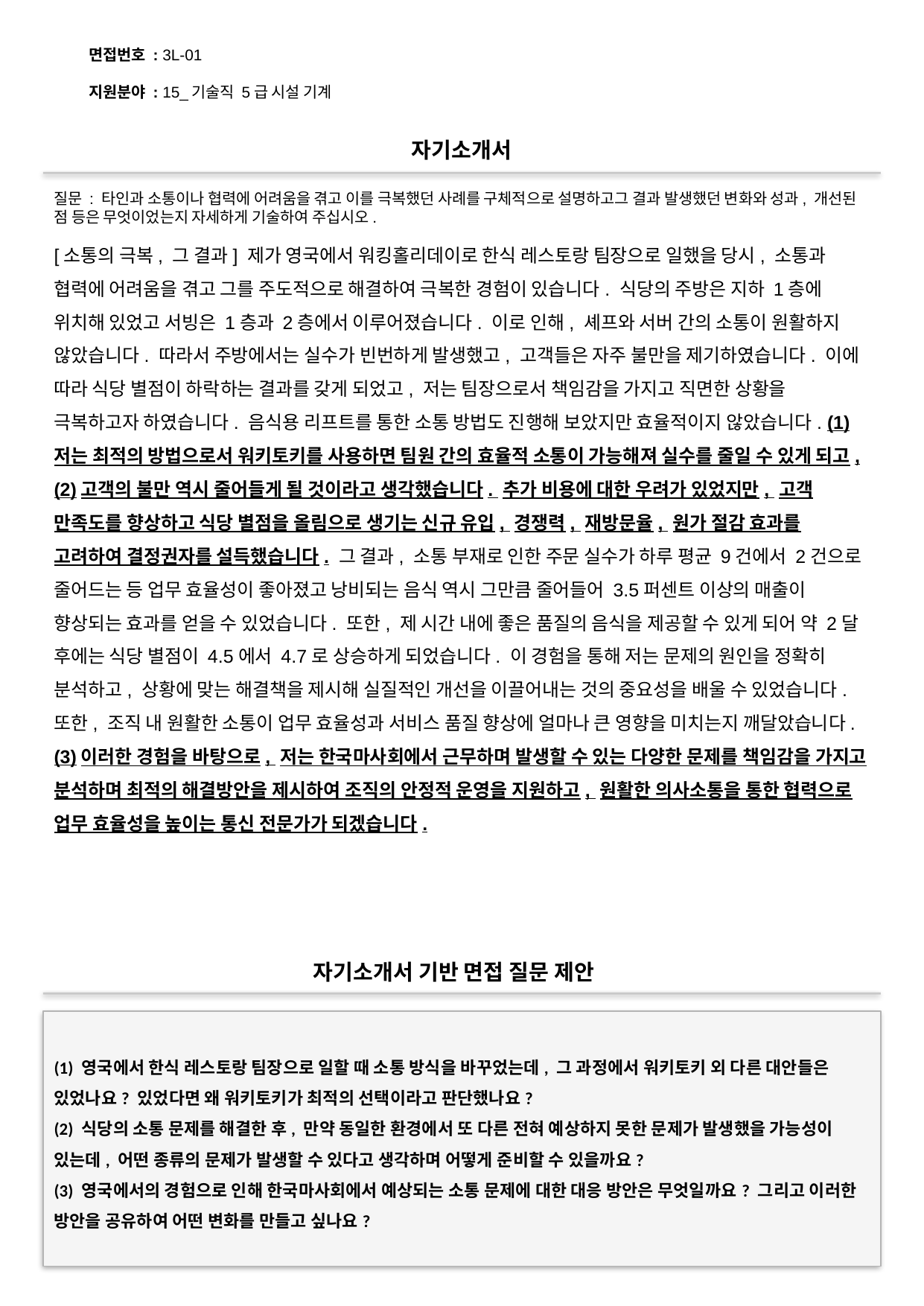

면접번호 : 3L-01

지원분야 : 15_기술직 5급 시설 기계
#

자기소개서

질문 : 타인과 소통이나 협력에 어려움을 겪고 이를 극복했던 사례를 구체적으로 설명하고그 결과 발생했던 변화와 성과, 개선된 점 등은 무엇이었는지 자세하게 기술하여 주십시오.

[소통의 극복, 그 결과] 제가 영국에서 워킹홀리데이로 한식 레스토랑 팀장으로 일했을 당시, 소통과 협력에 어려움을 겪고 그를 주도적으로 해결하여 극복한 경험이 있습니다. 식당의 주방은 지하 1층에 위치해 있었고 서빙은 1층과 2층에서 이루어졌습니다. 이로 인해, 셰프와 서버 간의 소통이 원활하지 않았습니다. 따라서 주방에서는 실수가 빈번하게 발생했고, 고객들은 자주 불만을 제기하였습니다. 이에 따라 식당 별점이 하락하는 결과를 갖게 되었고, 저는 팀장으로서 책임감을 가지고 직면한 상황을 극복하고자 하였습니다. 음식용 리프트를 통한 소통 방법도 진행해 보았지만 효율적이지 않았습니다. (1)저는 최적의 방법으로서 워키토키를 사용하면 팀원 간의 효율적 소통이 가능해져 실수를 줄일 수 있게 되고, (2)고객의 불만 역시 줄어들게 될 것이라고 생각했습니다. 추가 비용에 대한 우려가 있었지만, 고객 만족도를 향상하고 식당 별점을 올림으로 생기는 신규 유입, 경쟁력, 재방문율, 원가 절감 효과를 고려하여 결정권자를 설득했습니다. 그 결과, 소통 부재로 인한 주문 실수가 하루 평균 9건에서 2건으로 줄어드는 등 업무 효율성이 좋아졌고 낭비되는 음식 역시 그만큼 줄어들어 3.5퍼센트 이상의 매출이 향상되는 효과를 얻을 수 있었습니다. 또한, 제 시간 내에 좋은 품질의 음식을 제공할 수 있게 되어 약 2달 후에는 식당 별점이 4.5에서 4.7로 상승하게 되었습니다. 이 경험을 통해 저는 문제의 원인을 정확히 분석하고, 상황에 맞는 해결책을 제시해 실질적인 개선을 이끌어내는 것의 중요성을 배울 수 있었습니다. 또한, 조직 내 원활한 소통이 업무 효율성과 서비스 품질 향상에 얼마나 큰 영향을 미치는지 깨달았습니다. (3)이러한 경험을 바탕으로, 저는 한국마사회에서 근무하며 발생할 수 있는 다양한 문제를 책임감을 가지고 분석하며 최적의 해결방안을 제시하여 조직의 안정적 운영을 지원하고, 원활한 의사소통을 통한 협력으로 업무 효율성을 높이는 통신 전문가가 되겠습니다.

자기소개서 기반 면접 질문 제안

(1) 영국에서 한식 레스토랑 팀장으로 일할 때 소통 방식을 바꾸었는데, 그 과정에서 워키토키 외 다른 대안들은 있었나요? 있었다면 왜 워키토키가 최적의 선택이라고 판단했나요?
(2) 식당의 소통 문제를 해결한 후, 만약 동일한 환경에서 또 다른 전혀 예상하지 못한 문제가 발생했을 가능성이 있는데, 어떤 종류의 문제가 발생할 수 있다고 생각하며 어떻게 준비할 수 있을까요?
(3) 영국에서의 경험으로 인해 한국마사회에서 예상되는 소통 문제에 대한 대응 방안은 무엇일까요? 그리고 이러한 방안을 공유하여 어떤 변화를 만들고 싶나요?